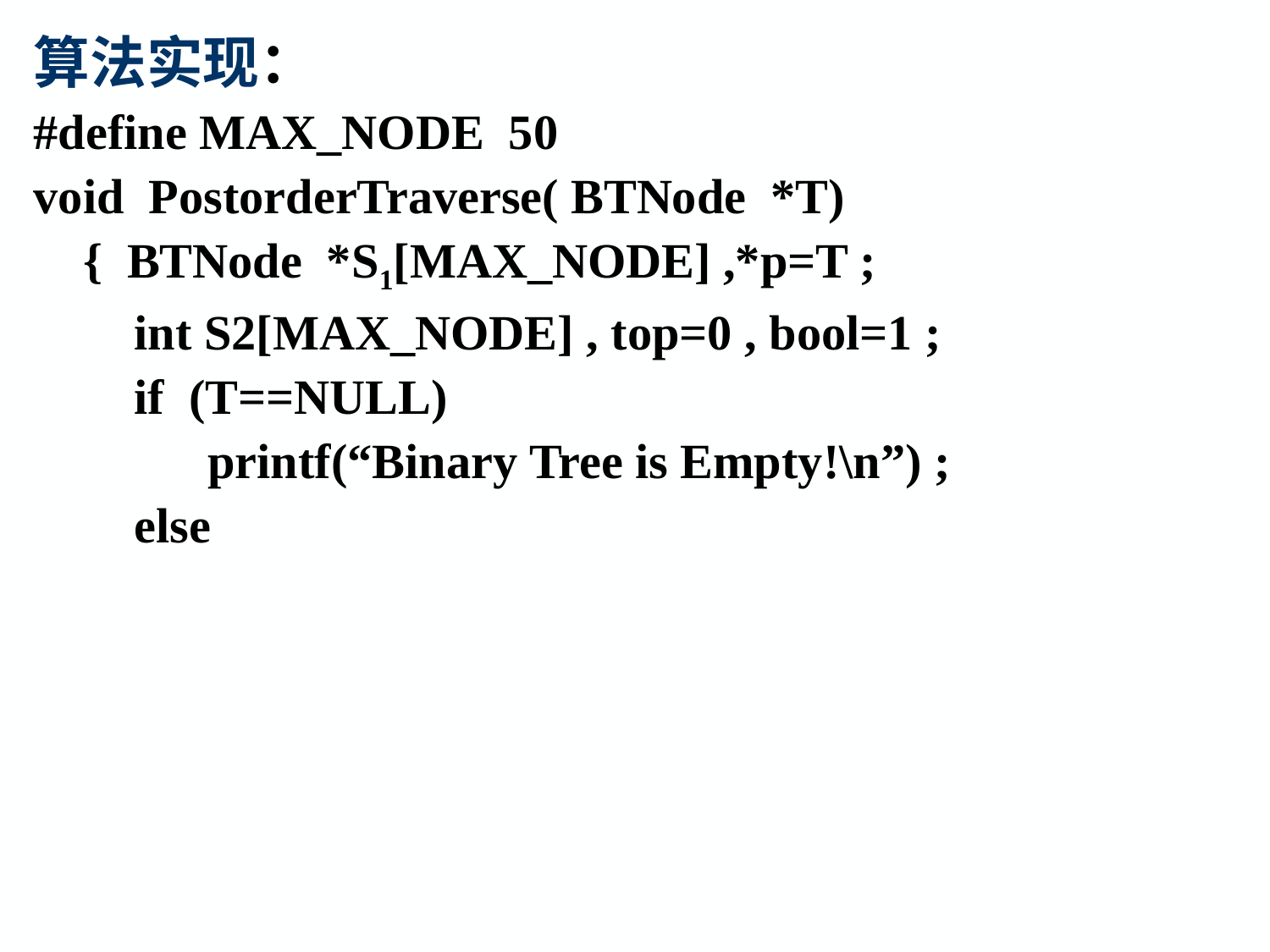

算法实现：
#define MAX_NODE  50
void  PostorderTraverse( BTNode  *T)
{  BTNode  *S1[MAX_NODE] ,*p=T ;
int S2[MAX_NODE] , top=0 , bool=1 ;
if  (T==NULL)
      printf(“Binary Tree is Empty!\n”) ;
else